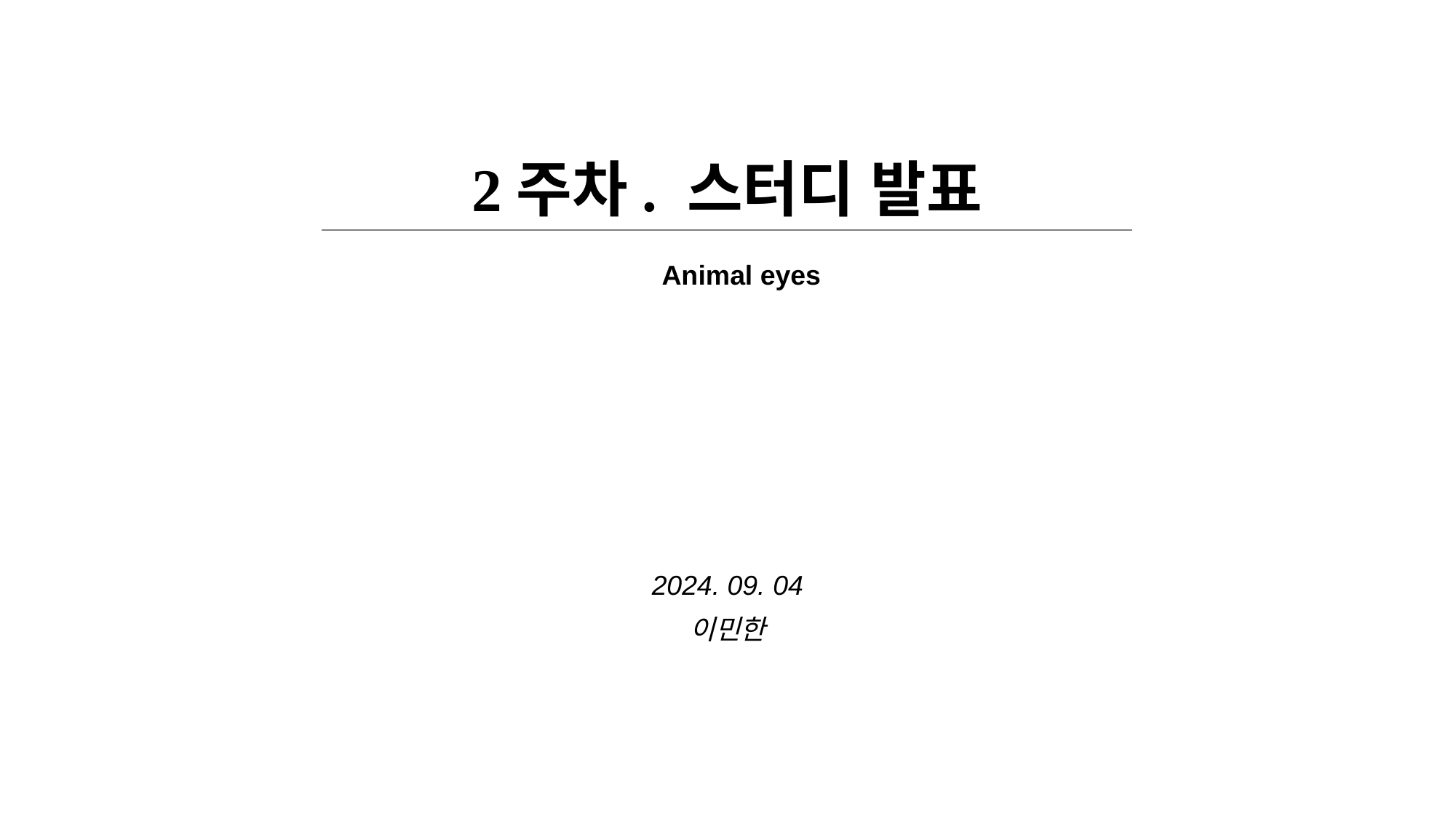

2주차. 스터디 발표
Animal eyes
2024. 09. 04
이민한